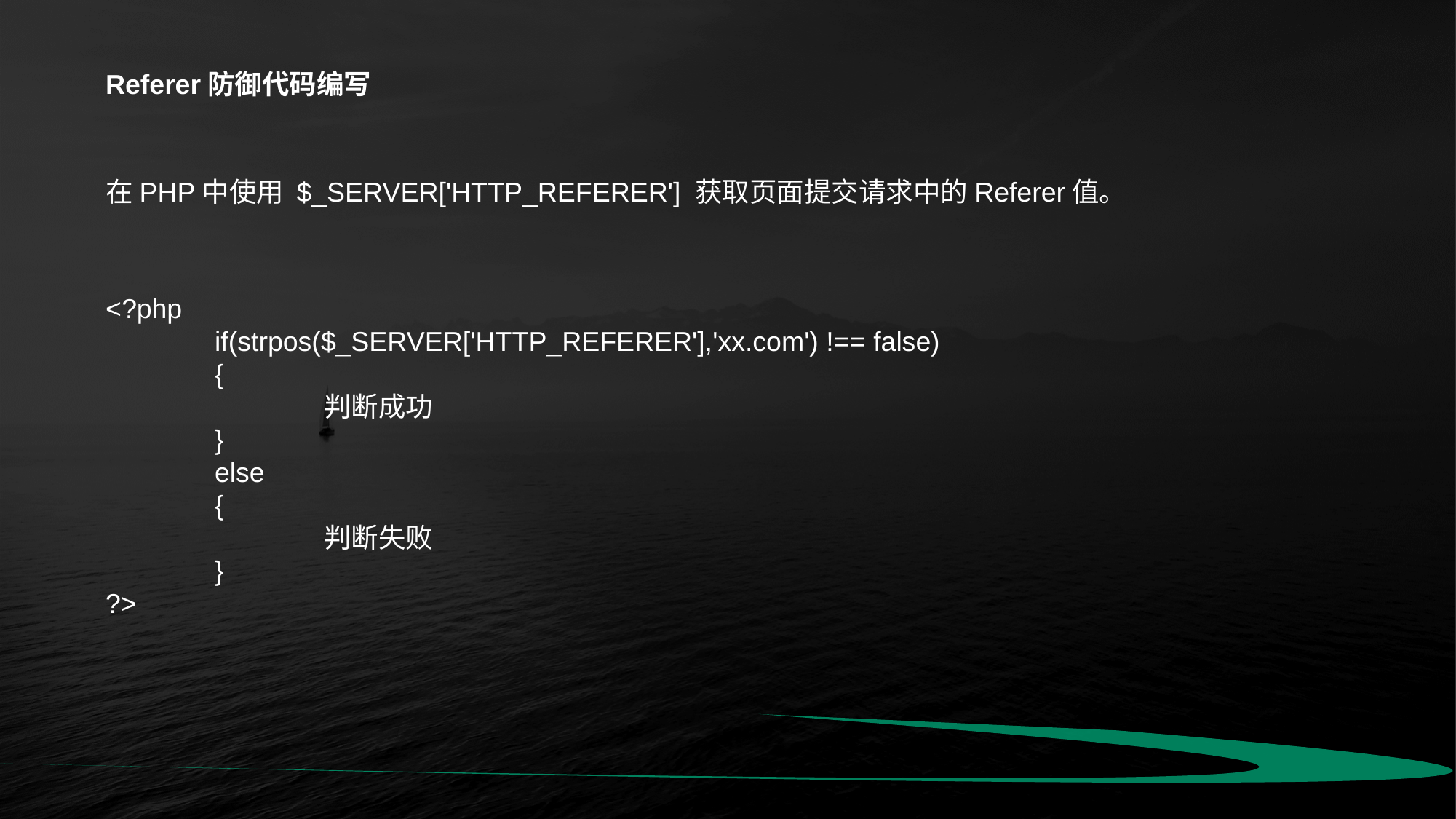

Referer防御代码编写
在PHP中使用 $_SERVER['HTTP_REFERER'] 获取页面提交请求中的Referer值。
<?php
	if(strpos($_SERVER['HTTP_REFERER'],'xx.com') !== false)
	{
		判断成功
	}
	else
	{
		判断失败
	}
?>